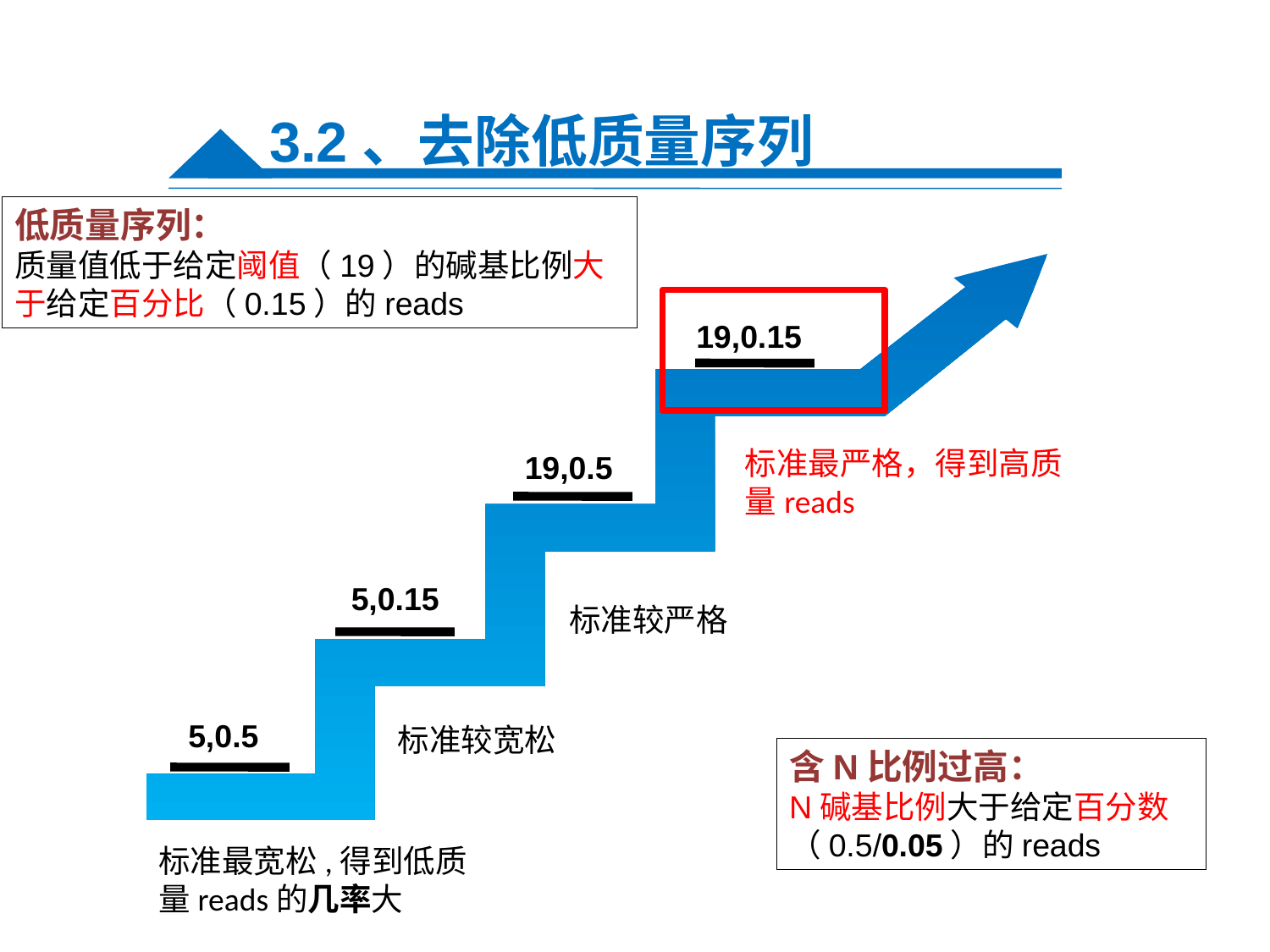

3.2、去除低质量序列

低质量序列：
质量值低于给定阈值（19）的碱基比例大于给定百分比（0.15）的reads

19,0.15

19,0.5

5,0.15

5,0.5

标准最严格，得到高质量reads
标准较严格
标准较宽松
标准最宽松,得到低质量reads的几率大

含N比例过高：
N碱基比例大于给定百分数（0.5/0.05）的reads